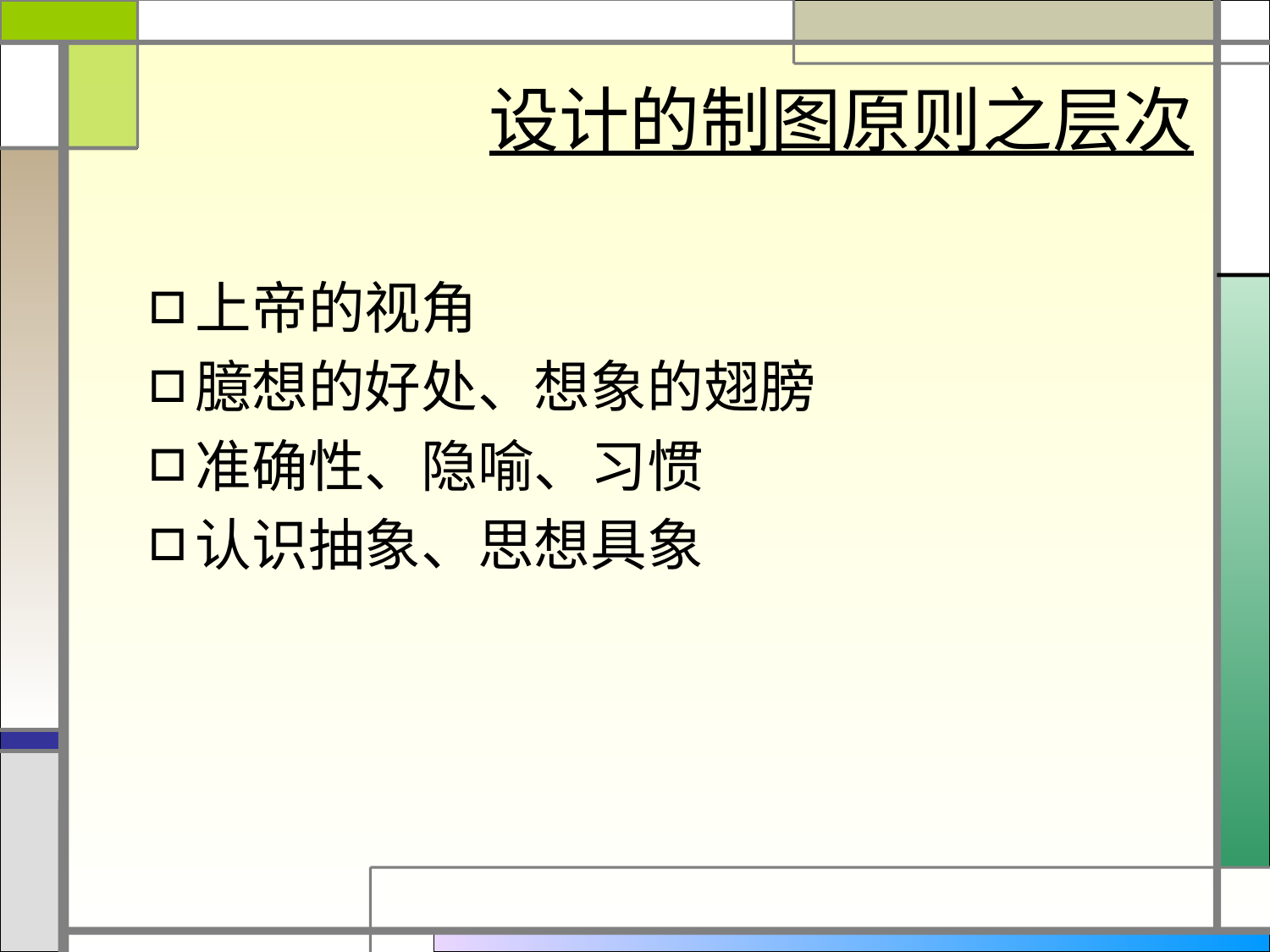

# 设计的制图原则之层次
上帝的视角
臆想的好处、想象的翅膀
准确性、隐喻、习惯
认识抽象、思想具象